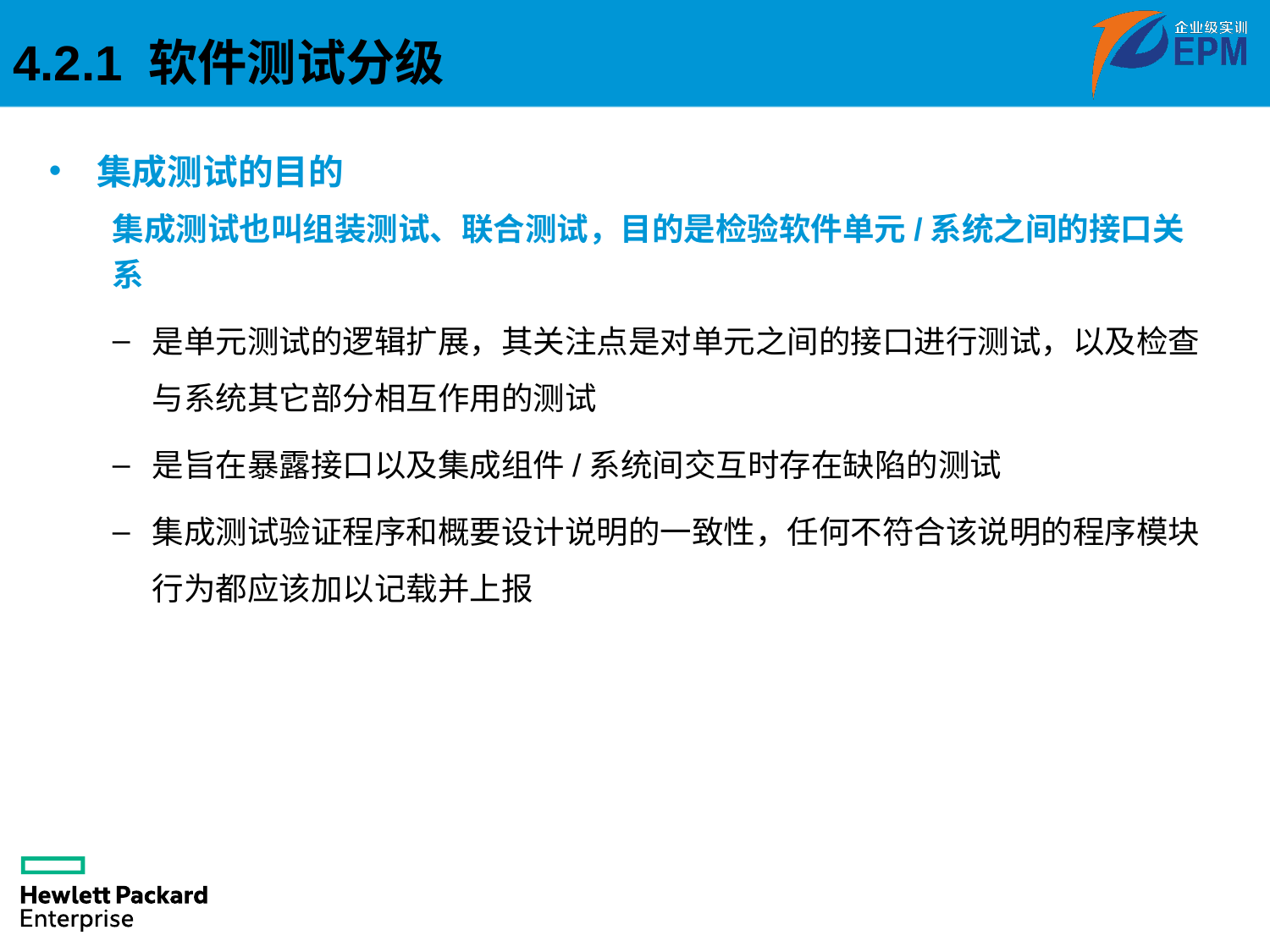

4.2.1 软件测试分级
集成测试的目的
集成测试也叫组装测试、联合测试，目的是检验软件单元/系统之间的接口关系
是单元测试的逻辑扩展，其关注点是对单元之间的接口进行测试，以及检查与系统其它部分相互作用的测试
是旨在暴露接口以及集成组件/系统间交互时存在缺陷的测试
集成测试验证程序和概要设计说明的一致性，任何不符合该说明的程序模块行为都应该加以记载并上报